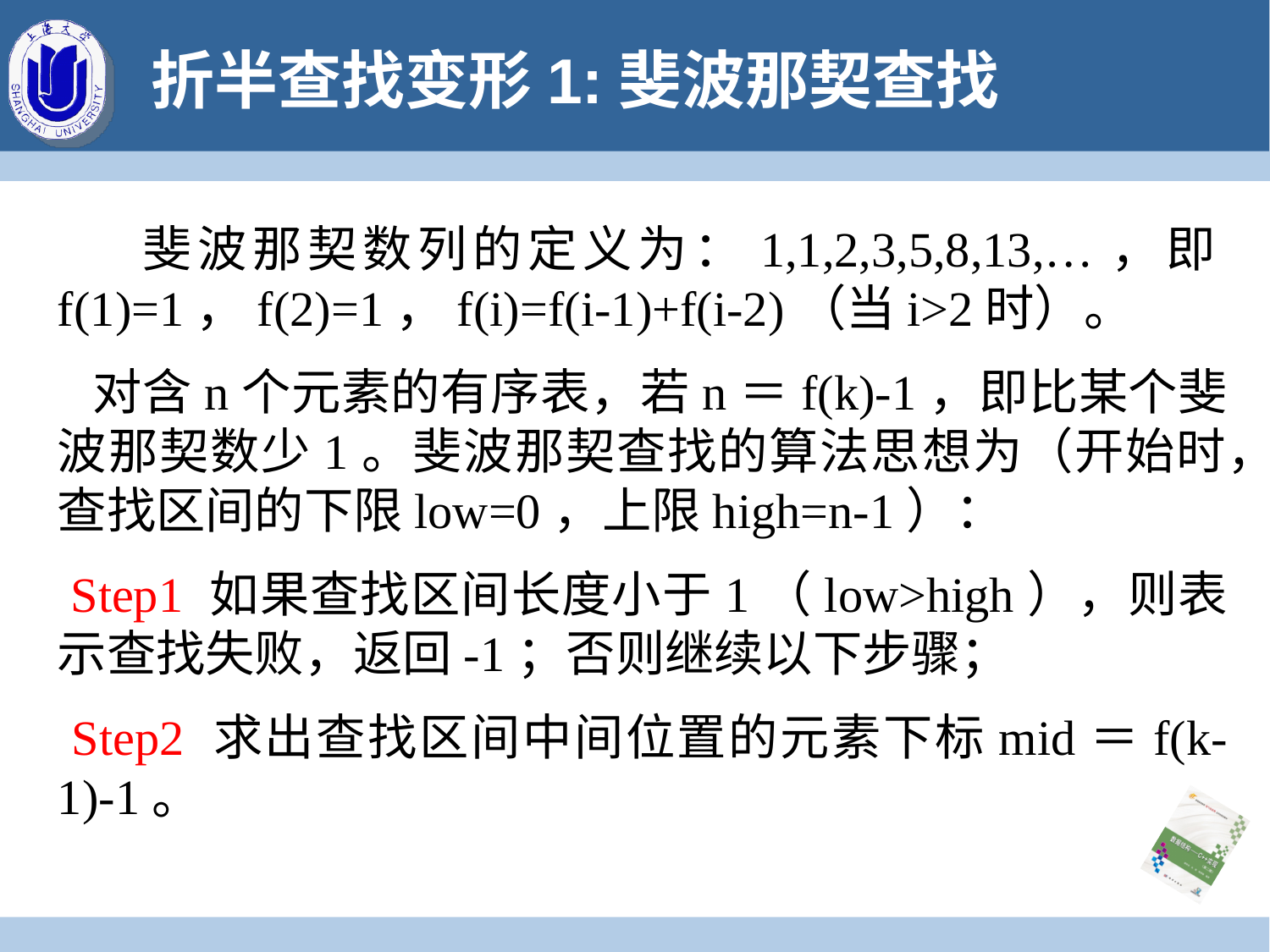

# 折半查找变形1:斐波那契查找
    斐波那契数列的定义为：1,1,2,3,5,8,13,…，即f(1)=1，f(2)=1，f(i)=f(i-1)+f(i-2)（当i>2时）。
  对含n个元素的有序表，若n＝f(k)-1，即比某个斐波那契数少1。斐波那契查找的算法思想为（开始时，查找区间的下限low=0，上限high=n-1）：
 Step1 如果查找区间长度小于1（low>high），则表示查找失败，返回-1；否则继续以下步骤；
 Step2 求出查找区间中间位置的元素下标mid＝f(k-1)-1。